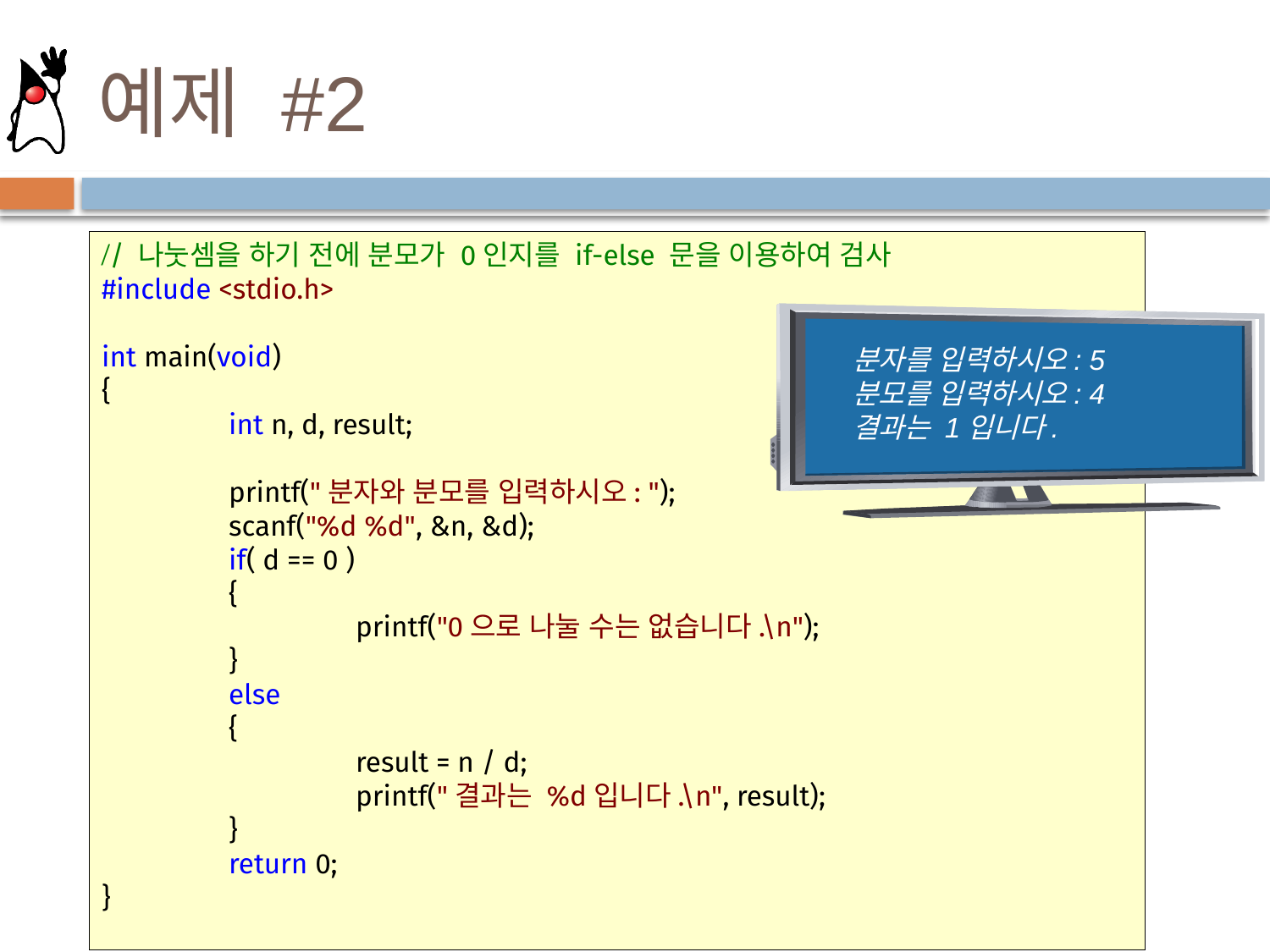

# 예제 #2
// 나눗셈을 하기 전에 분모가 0인지를 if-else 문을 이용하여 검사
#include <stdio.h>

int main(void)
{
	int n, d, result;

	printf("분자와 분모를 입력하시오: ");
	scanf("%d %d", &n, &d);
	if( d == 0 )
	{
		printf("0으로 나눌 수는 없습니다.\n");
	}
	else
	{
		result = n / d;
		printf("결과는 %d입니다.\n", result);
	}
	return 0;
}

분자를 입력하시오: 5
분모를 입력하시오: 4
결과는 1입니다.